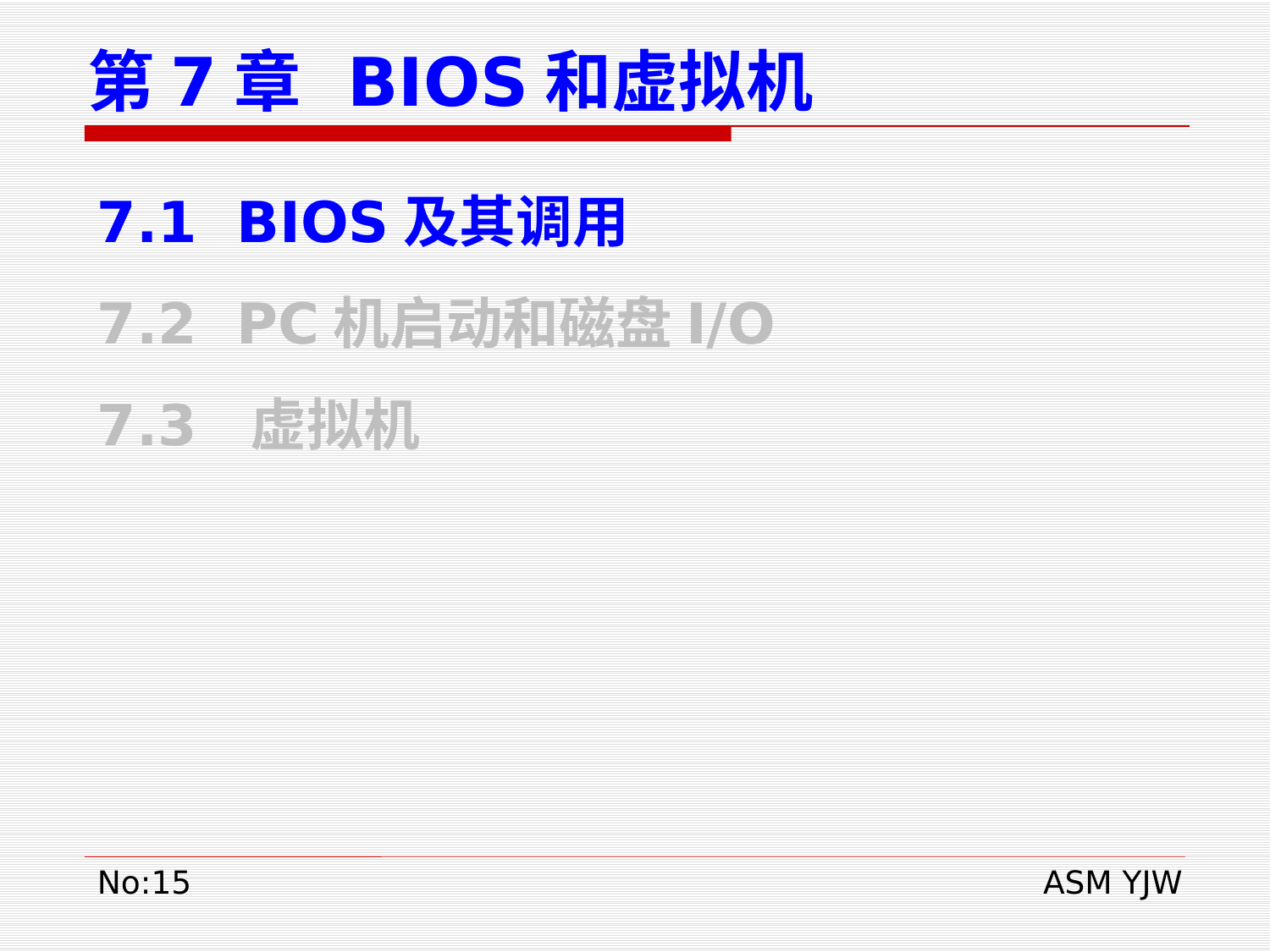

# 第7章  BIOS和虚拟机
7.1  BIOS及其调用
7.2  PC机启动和磁盘I/O
7.3  虚拟机

No:15